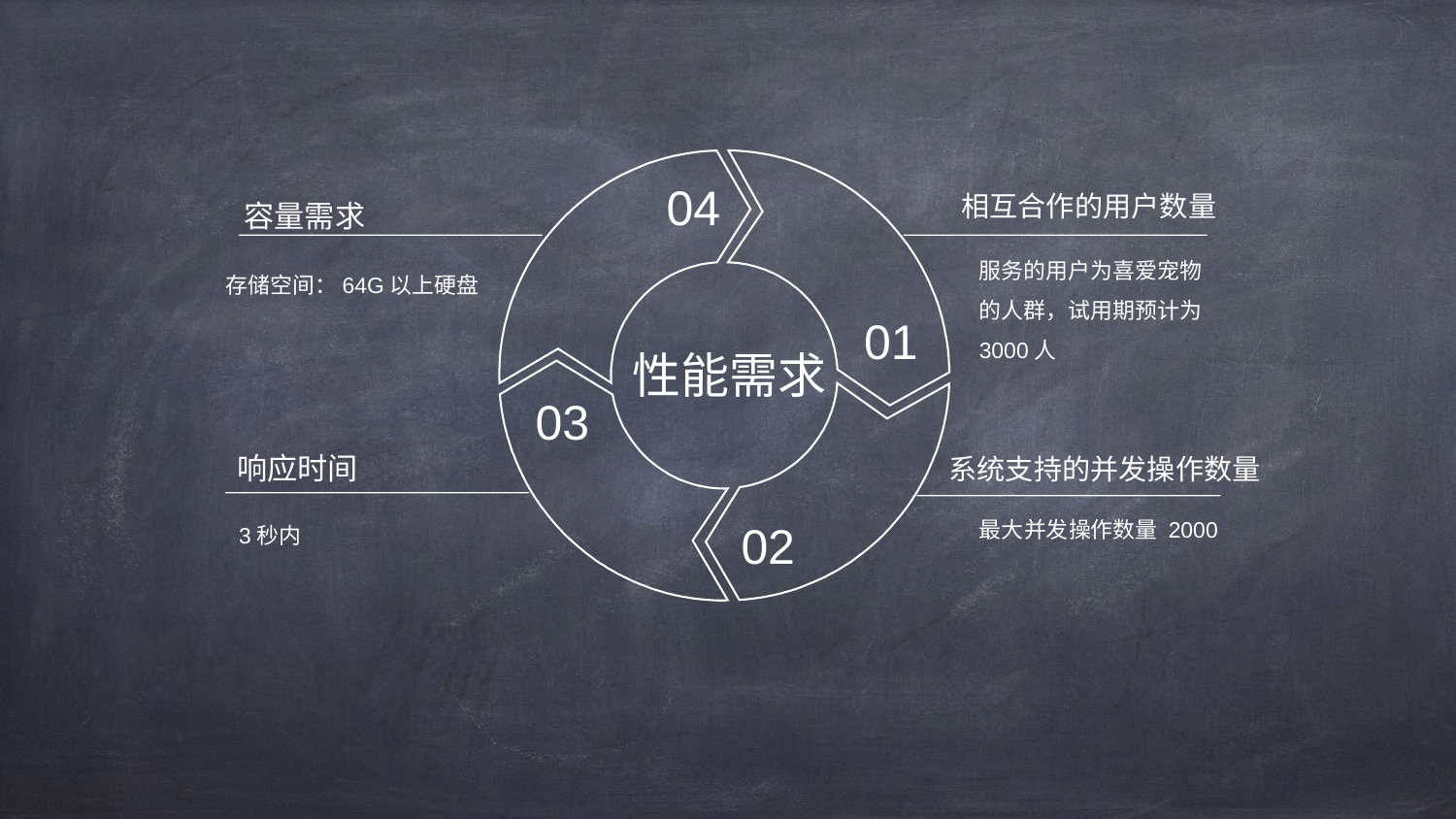

04
01

03
02
相互合作的用户数量
容量需求

服务的用户为喜爱宠物的人群，试用期预计为3000人
存储空间：64G以上硬盘
性能需求
响应时间
系统支持的并发操作数量

3秒内
最大并发操作数量 2000